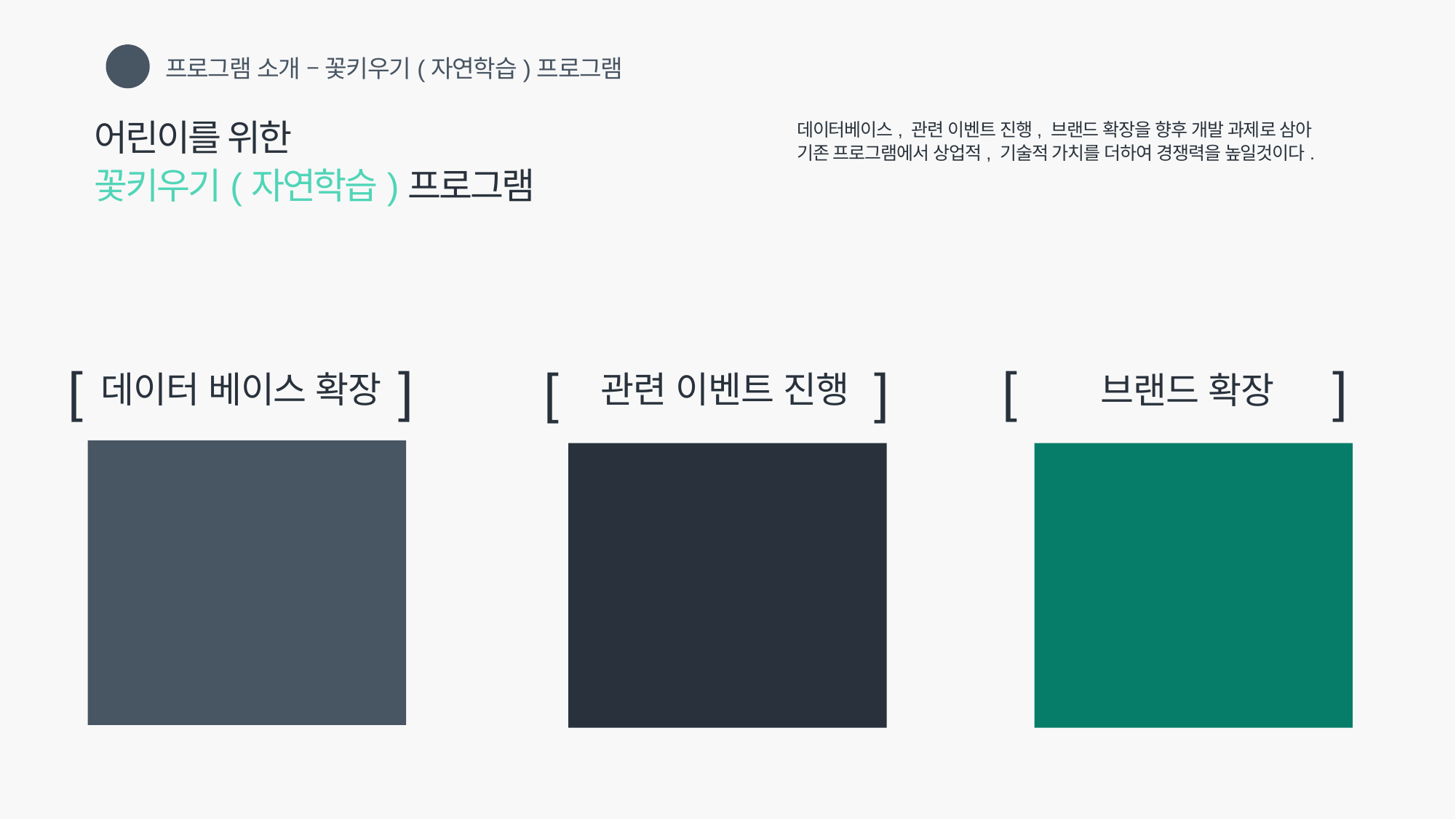

프로그램 소개 – 꽃키우기(자연학습)프로그램
02
어린이를 위한
꽃키우기(자연학습)프로그램
데이터베이스, 관련 이벤트 진행, 브랜드 확장을 향후 개발 과제로 삼아
기존 프로그램에서 상업적, 기술적 가치를 더하여 경쟁력을 높일것이다.
[                      ]
[                      ]
[                      ]
데이터 베이스 확장
관련 이벤트 진행
브랜드 확장

데이터베이스 확장으로
꽃의 종류와 이벤트에
다양성을 주고
사용자의 정보를 저장하는
기능 추가
브랜드화 또는 병원이나
어린이 관련 회사에서
씨앗을 다 키우고 나면
해당 식물의 씨앗을
가정으로 보내주는 이벤트
바다생물 키우기 등
다양한 분야 접목 시켜
프로그램의 영역을
확장해 나감